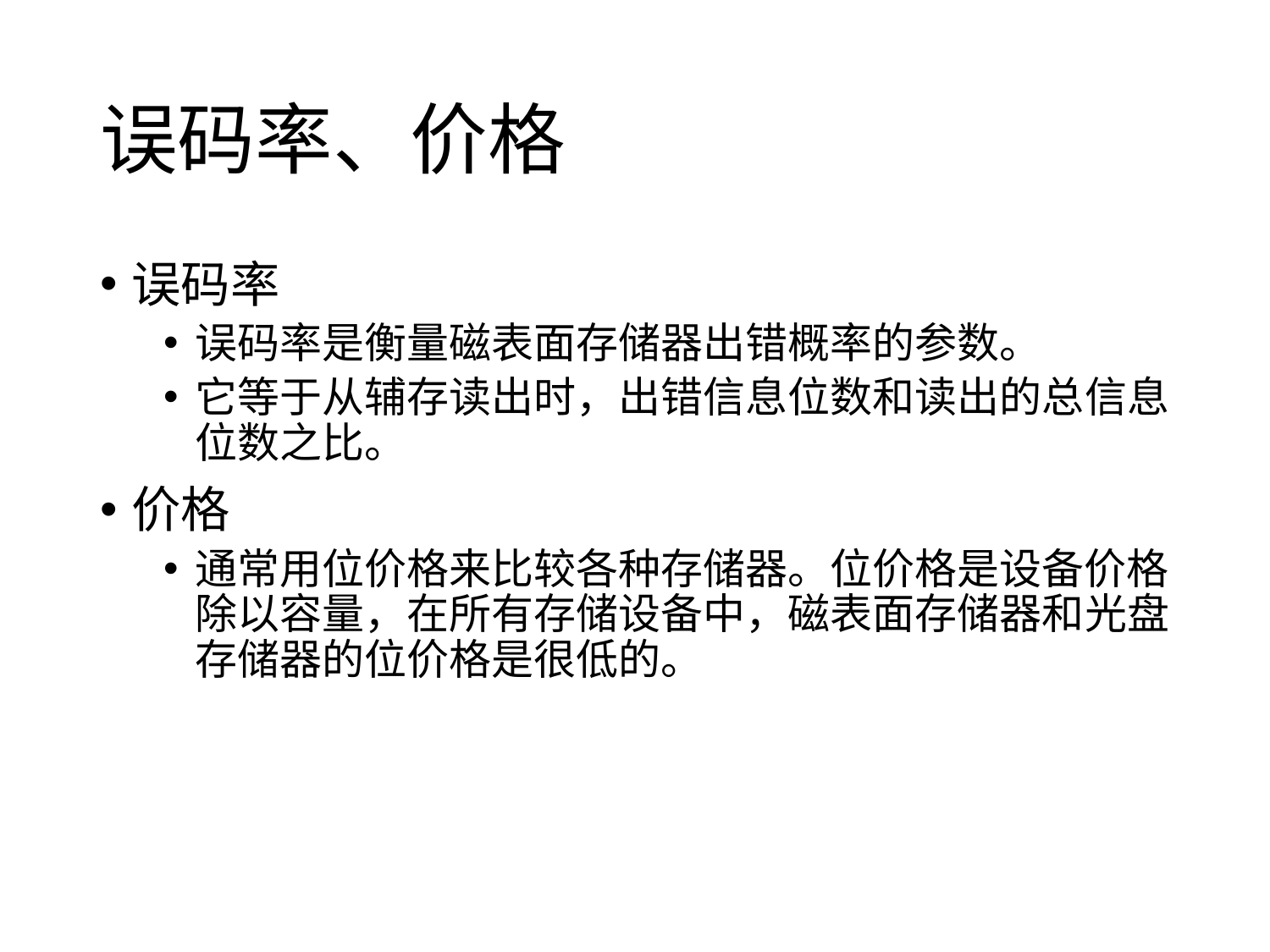

# 误码率、价格
误码率
误码率是衡量磁表面存储器出错概率的参数。
它等于从辅存读出时，出错信息位数和读出的总信息位数之比。
价格
通常用位价格来比较各种存储器。位价格是设备价格除以容量，在所有存储设备中，磁表面存储器和光盘存储器的位价格是很低的。